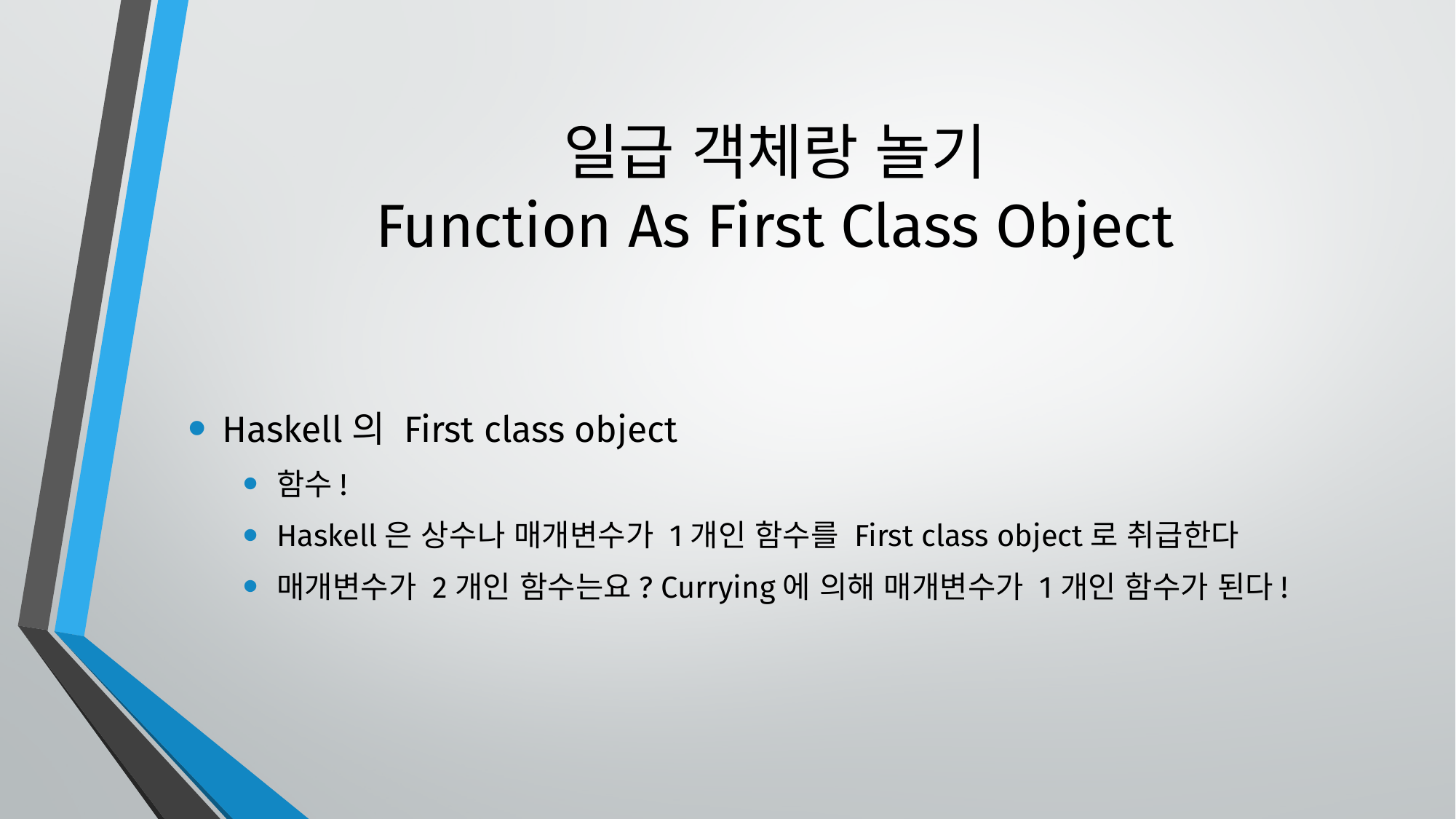

# 일급 객체랑 놀기 Function As First Class Object
Haskell의 First class object
함수!
Haskell은 상수나 매개변수가 1개인 함수를 First class object로 취급한다
매개변수가 2개인 함수는요? Currying에 의해 매개변수가 1개인 함수가 된다!